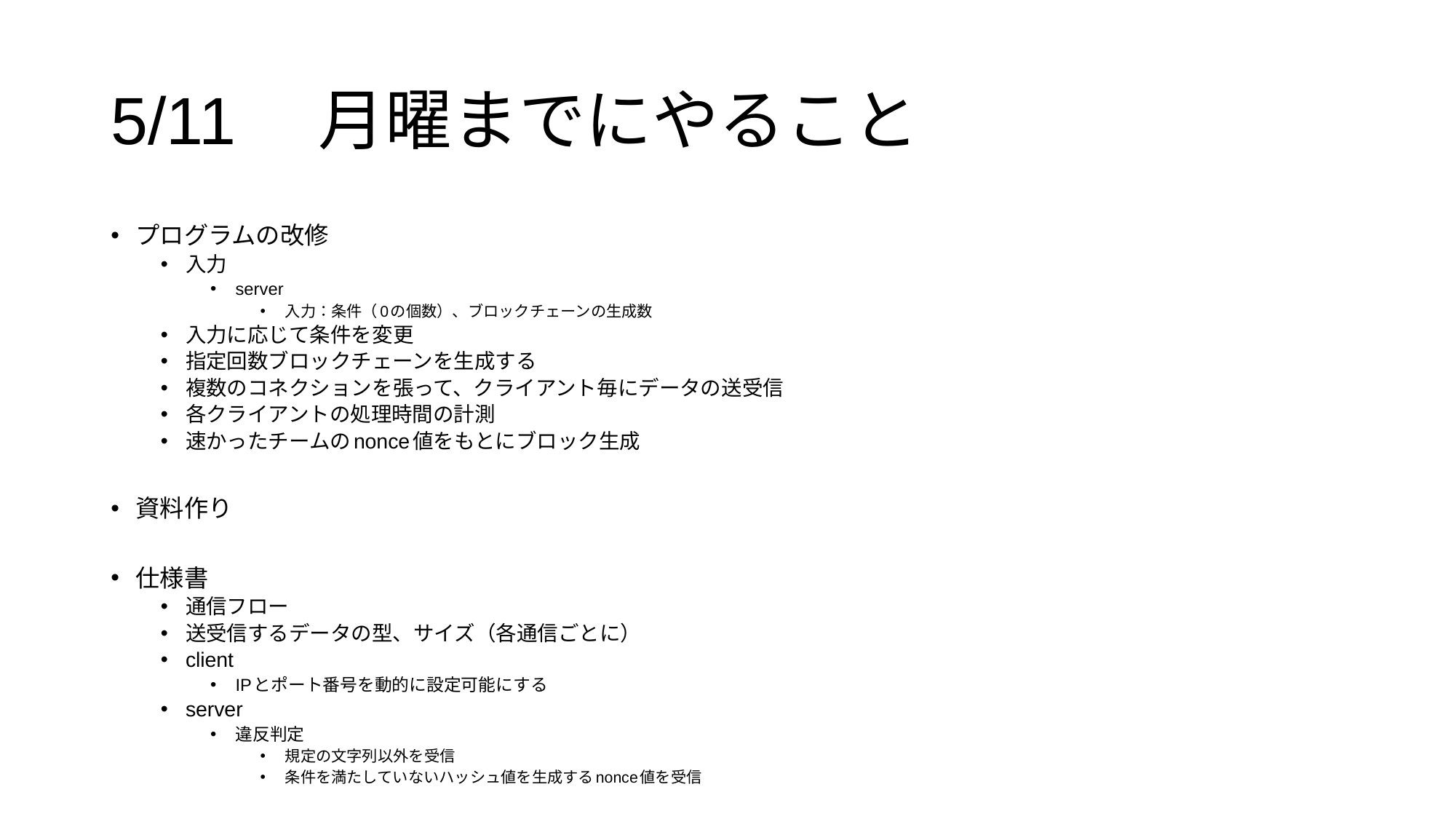

# 5/11　月曜までにやること
プログラムの改修
入力
server
入力：条件（0の個数）、ブロックチェーンの生成数
入力に応じて条件を変更
指定回数ブロックチェーンを生成する
複数のコネクションを張って、クライアント毎にデータの送受信
各クライアントの処理時間の計測
速かったチームのnonce値をもとにブロック生成

資料作り

仕様書
通信フロー
送受信するデータの型、サイズ（各通信ごとに）
client
IPとポート番号を動的に設定可能にする
server
違反判定
規定の文字列以外を受信
条件を満たしていないハッシュ値を生成するnonce値を受信